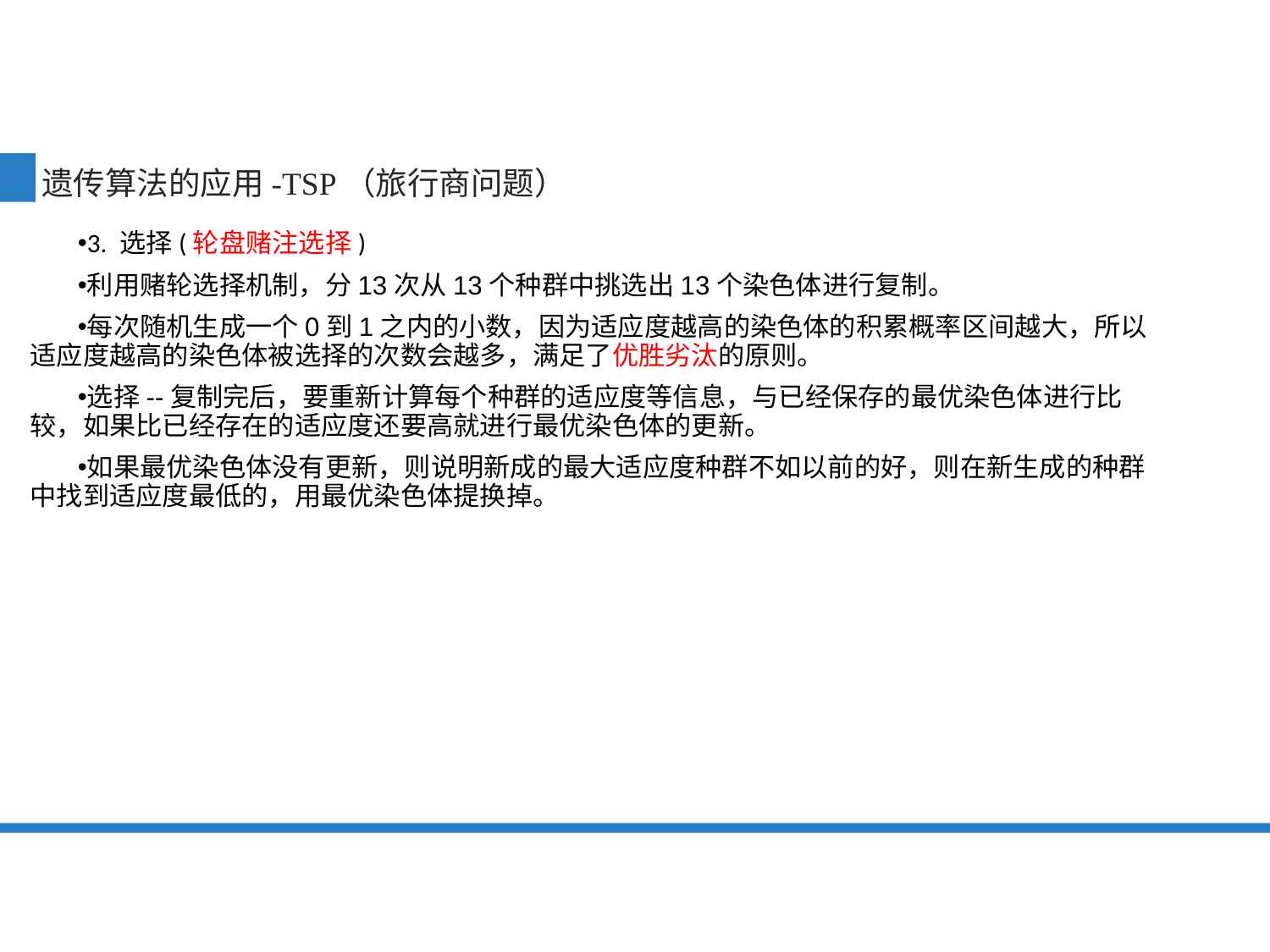

遗传算法的应用-TSP（旅行商问题）
3. 选择(轮盘赌注选择)
利用赌轮选择机制，分13次从13个种群中挑选出13个染色体进行复制。
每次随机生成一个0到1之内的小数，因为适应度越高的染色体的积累概率区间越大，所以适应度越高的染色体被选择的次数会越多，满足了优胜劣汰的原则。
选择--复制完后，要重新计算每个种群的适应度等信息，与已经保存的最优染色体进行比较，如果比已经存在的适应度还要高就进行最优染色体的更新。
如果最优染色体没有更新，则说明新成的最大适应度种群不如以前的好，则在新生成的种群中找到适应度最低的，用最优染色体提换掉。